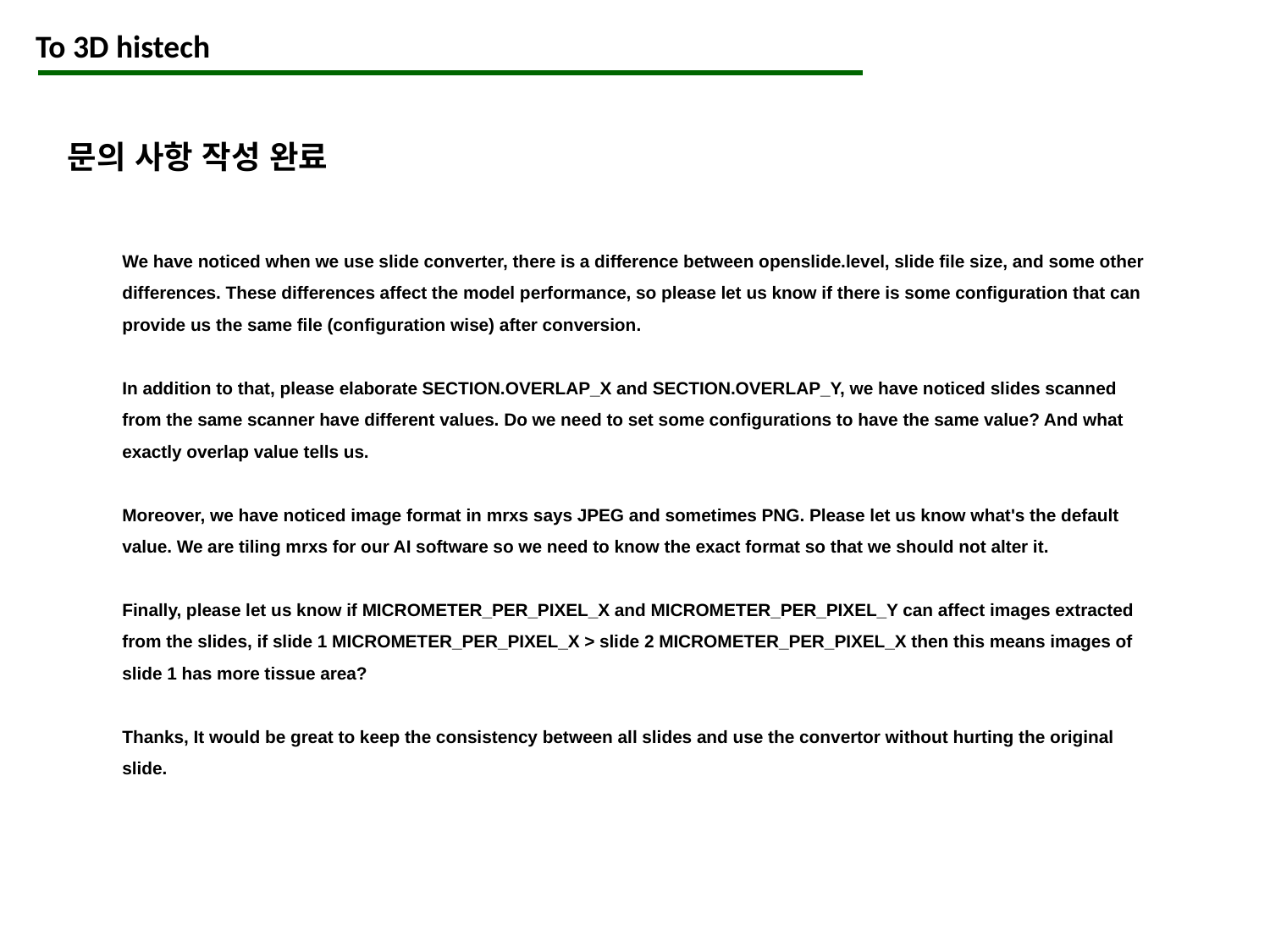

To 3D histech
문의 사항 작성 완료
We have noticed when we use slide converter, there is a difference between openslide.level, slide file size, and some other differences. These differences affect the model performance, so please let us know if there is some configuration that can provide us the same file (configuration wise) after conversion.

In addition to that, please elaborate SECTION.OVERLAP_X and SECTION.OVERLAP_Y, we have noticed slides scanned from the same scanner have different values. Do we need to set some configurations to have the same value? And what exactly overlap value tells us.

Moreover, we have noticed image format in mrxs says JPEG and sometimes PNG. Please let us know what's the default value. We are tiling mrxs for our AI software so we need to know the exact format so that we should not alter it.

Finally, please let us know if MICROMETER_PER_PIXEL_X and MICROMETER_PER_PIXEL_Y can affect images extracted from the slides, if slide 1 MICROMETER_PER_PIXEL_X > slide 2 MICROMETER_PER_PIXEL_X then this means images of slide 1 has more tissue area?

Thanks, It would be great to keep the consistency between all slides and use the convertor without hurting the original slide.